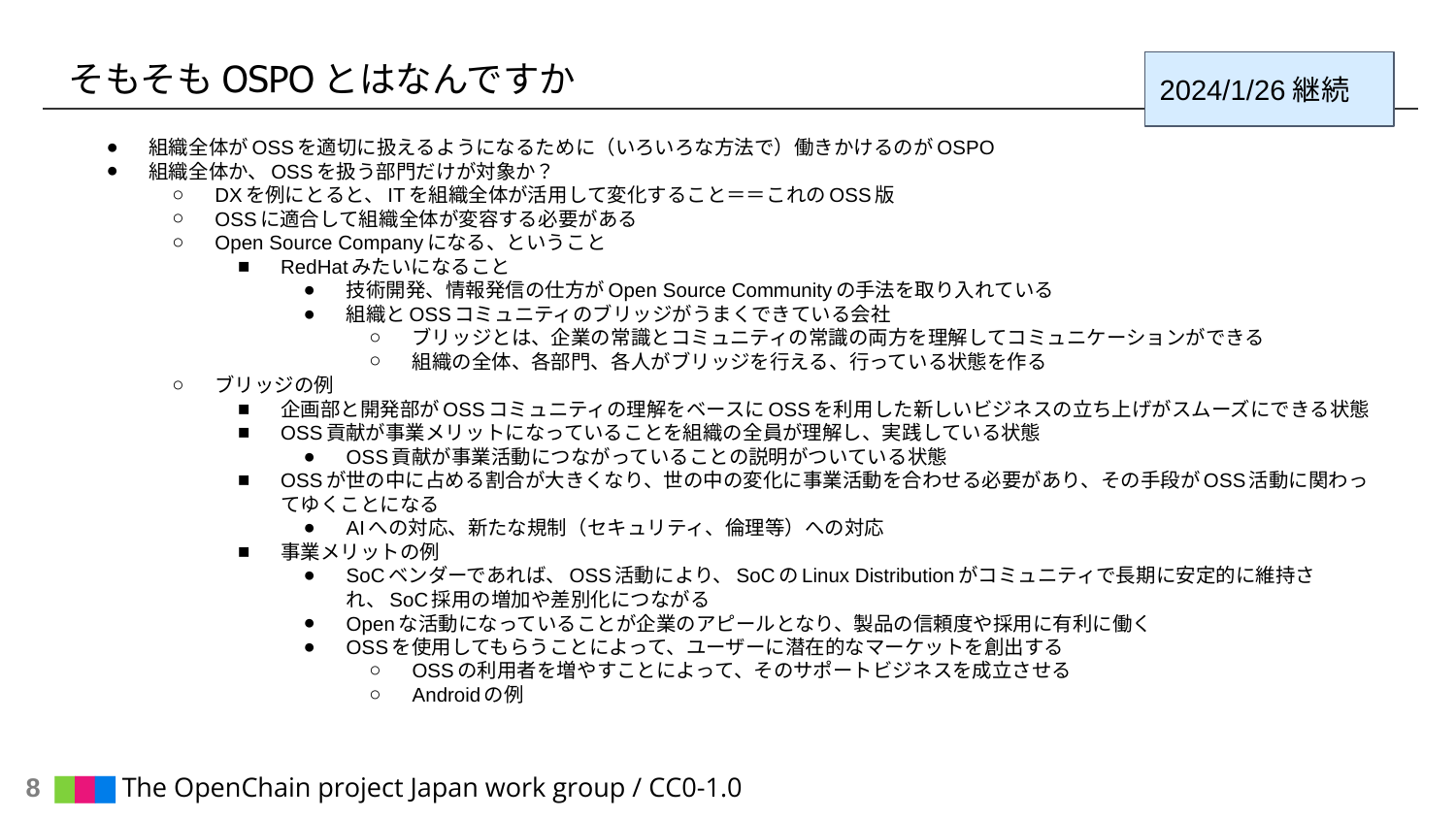

# そもそもOSPOとはなんですか
2024/1/26継続
組織全体がOSSを適切に扱えるようになるために（いろいろな方法で）働きかけるのがOSPO
組織全体か、OSSを扱う部門だけが対象か？
DXを例にとると、ITを組織全体が活用して変化すること＝＝これのOSS版
OSSに適合して組織全体が変容する必要がある
Open Source Companyになる、ということ
RedHatみたいになること
技術開発、情報発信の仕方がOpen Source Communityの手法を取り入れている
組織とOSSコミュニティのブリッジがうまくできている会社
ブリッジとは、企業の常識とコミュニティの常識の両方を理解してコミュニケーションができる
組織の全体、各部門、各人がブリッジを行える、行っている状態を作る
ブリッジの例
企画部と開発部がOSSコミュニティの理解をベースにOSSを利用した新しいビジネスの立ち上げがスムーズにできる状態
OSS貢献が事業メリットになっていることを組織の全員が理解し、実践している状態
OSS貢献が事業活動につながっていることの説明がついている状態
OSSが世の中に占める割合が大きくなり、世の中の変化に事業活動を合わせる必要があり、その手段がOSS活動に関わってゆくことになる
AIへの対応、新たな規制（セキュリティ、倫理等）への対応
事業メリットの例
SoCベンダーであれば、OSS活動により、SoCのLinux Distributionがコミュニティで長期に安定的に維持され、SoC採用の増加や差別化につながる
Openな活動になっていることが企業のアピールとなり、製品の信頼度や採用に有利に働く
OSSを使用してもらうことによって、ユーザーに潜在的なマーケットを創出する
OSSの利用者を増やすことによって、そのサポートビジネスを成立させる
Androidの例